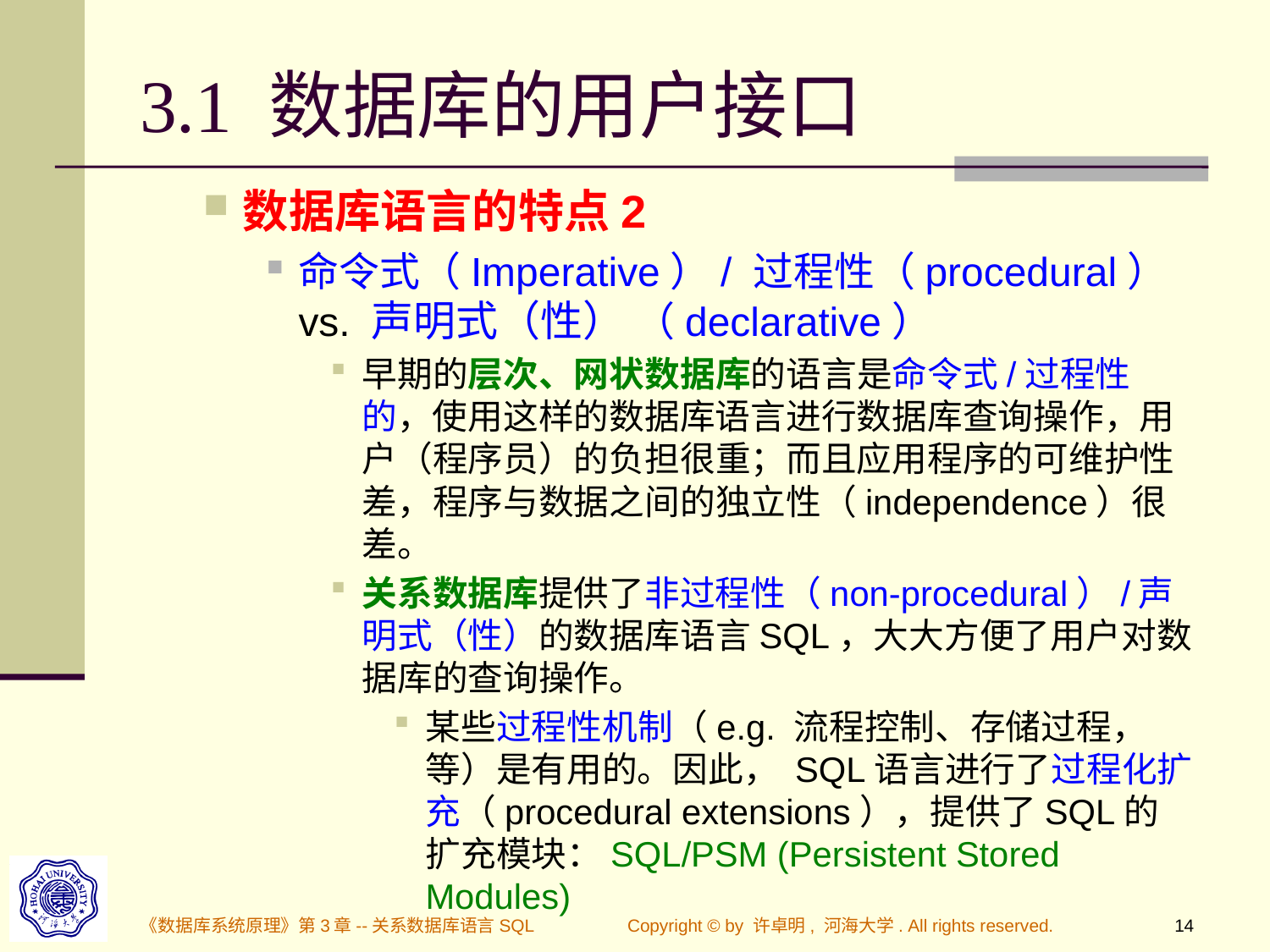

# 3.1 数据库的用户接口
数据库语言的特点2
命令式（Imperative）/ 过程性（procedural）vs. 声明式（性） （declarative）
早期的层次、网状数据库的语言是命令式/过程性的，使用这样的数据库语言进行数据库查询操作，用户（程序员）的负担很重；而且应用程序的可维护性差，程序与数据之间的独立性（independence）很差。
关系数据库提供了非过程性（non-procedural）/声明式（性）的数据库语言SQL，大大方便了用户对数据库的查询操作。
某些过程性机制（e.g. 流程控制、存储过程，等）是有用的。因此， SQL语言进行了过程化扩充（procedural extensions），提供了SQL的扩充模块：SQL/PSM (Persistent Stored Modules)

《数据库系统原理》第3章--关系数据库语言SQL
Copyright © by 许卓明, 河海大学. All rights reserved.
14